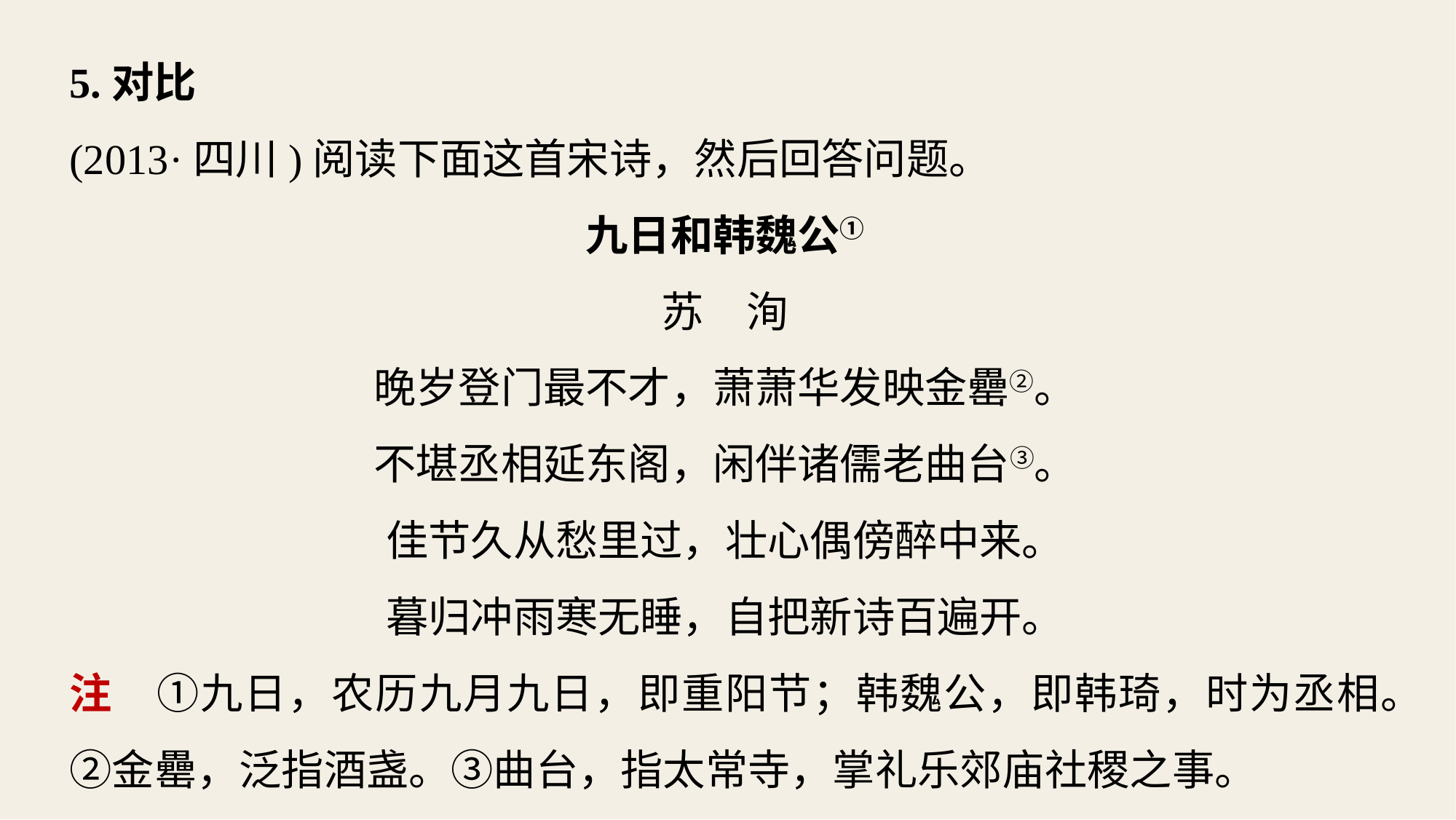

5.对比
(2013·四川)阅读下面这首宋诗，然后回答问题。
九日和韩魏公①
苏　洵
晚岁登门最不才，萧萧华发映金罍②。
不堪丞相延东阁，闲伴诸儒老曲台③。
佳节久从愁里过，壮心偶傍醉中来。
暮归冲雨寒无睡，自把新诗百遍开。
注　①九日，农历九月九日，即重阳节；韩魏公，即韩琦，时为丞相。②金罍，泛指酒盏。③曲台，指太常寺，掌礼乐郊庙社稷之事。